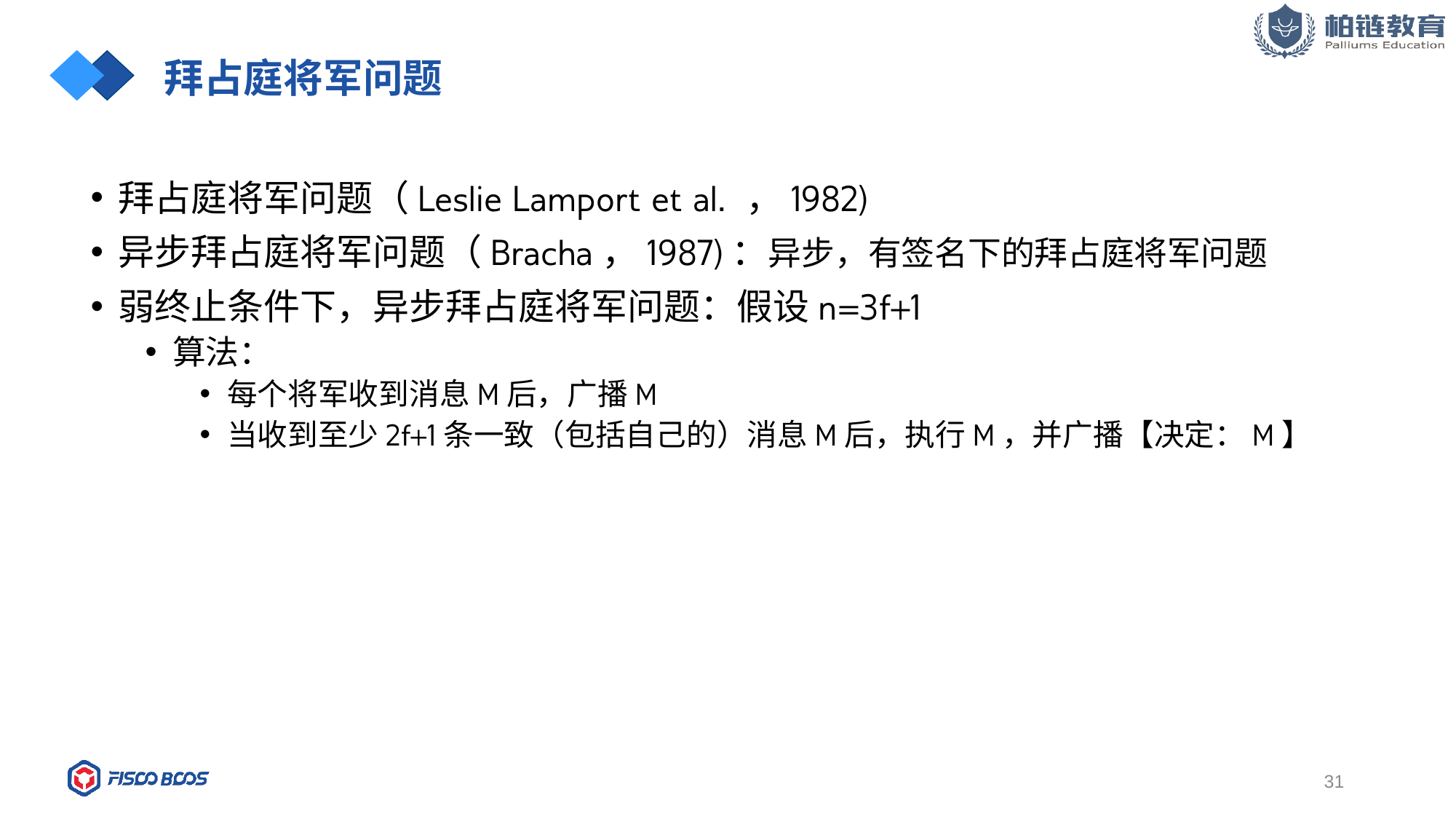

# 拜占庭将军问题
拜占庭将军问题（Leslie Lamport et al. ，1982)
异步拜占庭将军问题（Bracha，1987)：异步，有签名下的拜占庭将军问题
弱终止条件下，异步拜占庭将军问题：假设n=3f+1
算法：
每个将军收到消息M后，广播M
当收到至少2f+1条一致（包括自己的）消息M后，执行M，并广播【决定：M】
31